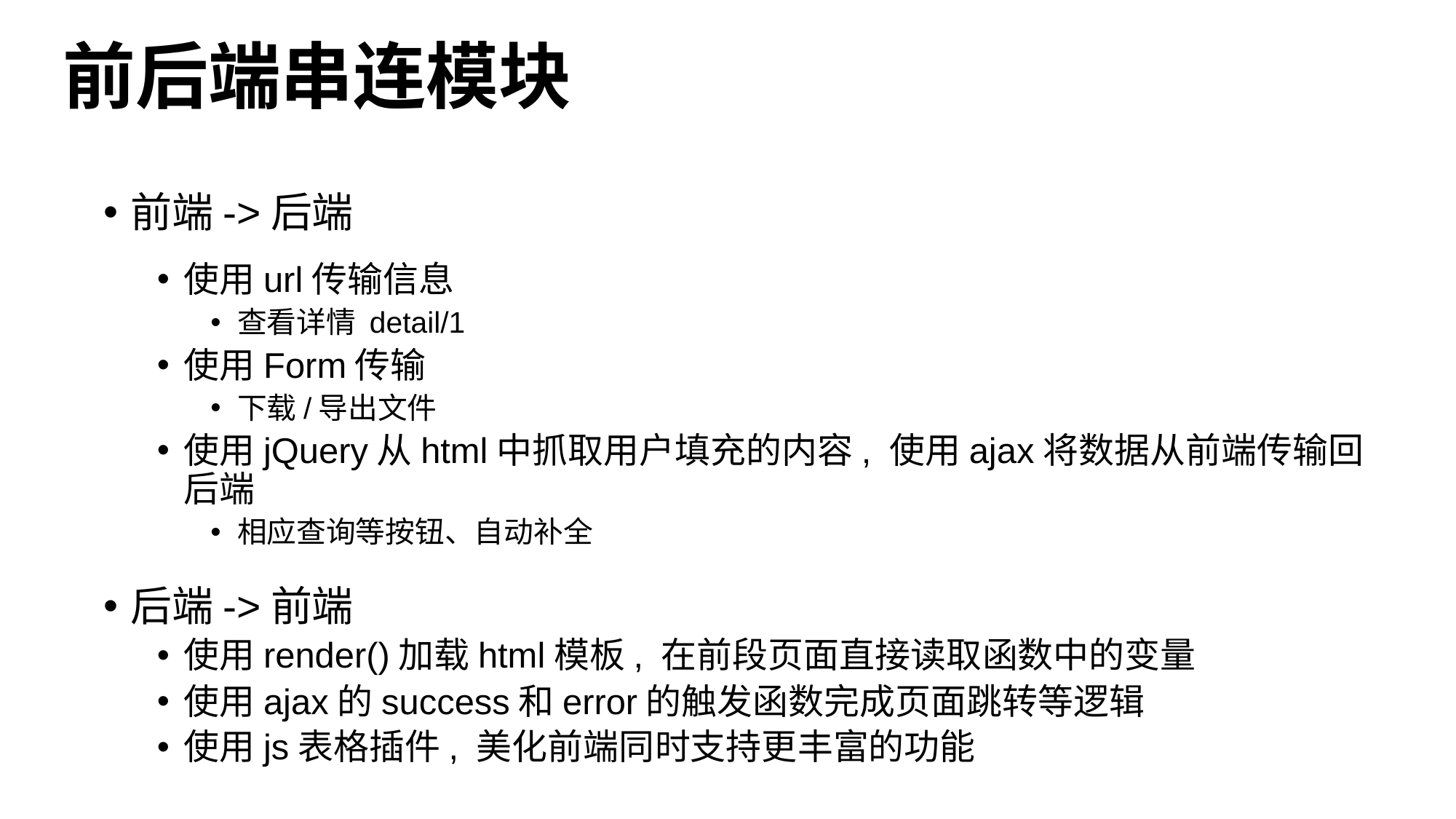

# 前后端串连模块
前端->后端

使用url传输信息
查看详情 detail/1
使用Form传输
下载/导出文件
使用jQuery从html中抓取用户填充的内容, 使用ajax将数据从前端传输回后端
相应查询等按钮、自动补全

后端->前端
使用render()加载html模板, 在前段页面直接读取函数中的变量
使用ajax的success和error的触发函数完成页面跳转等逻辑
使用js表格插件, 美化前端同时支持更丰富的功能